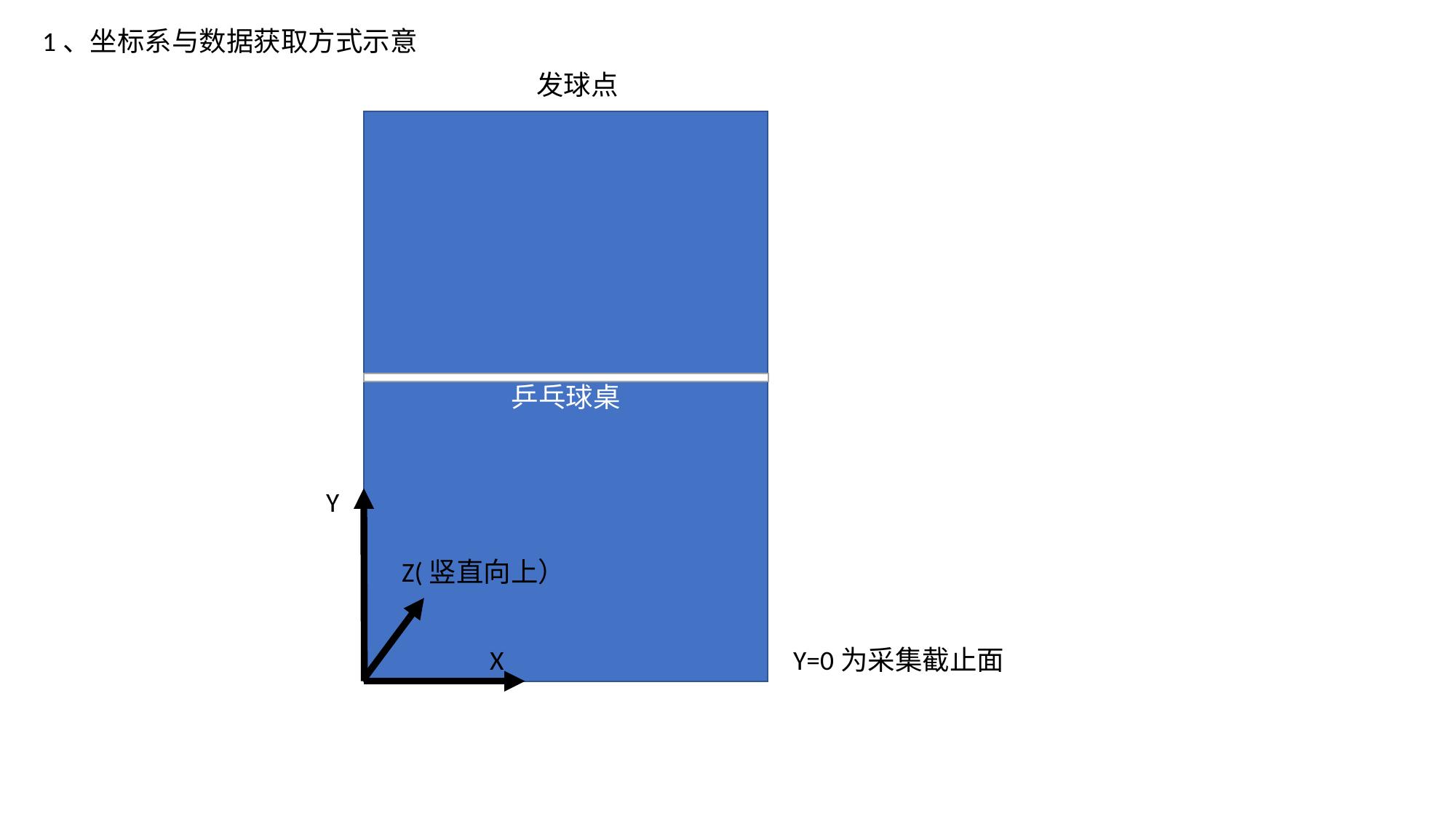

1、坐标系与数据获取方式示意
发球点
乒乓球桌

Y
Z(竖直向上）
X
Y=0为采集截止面